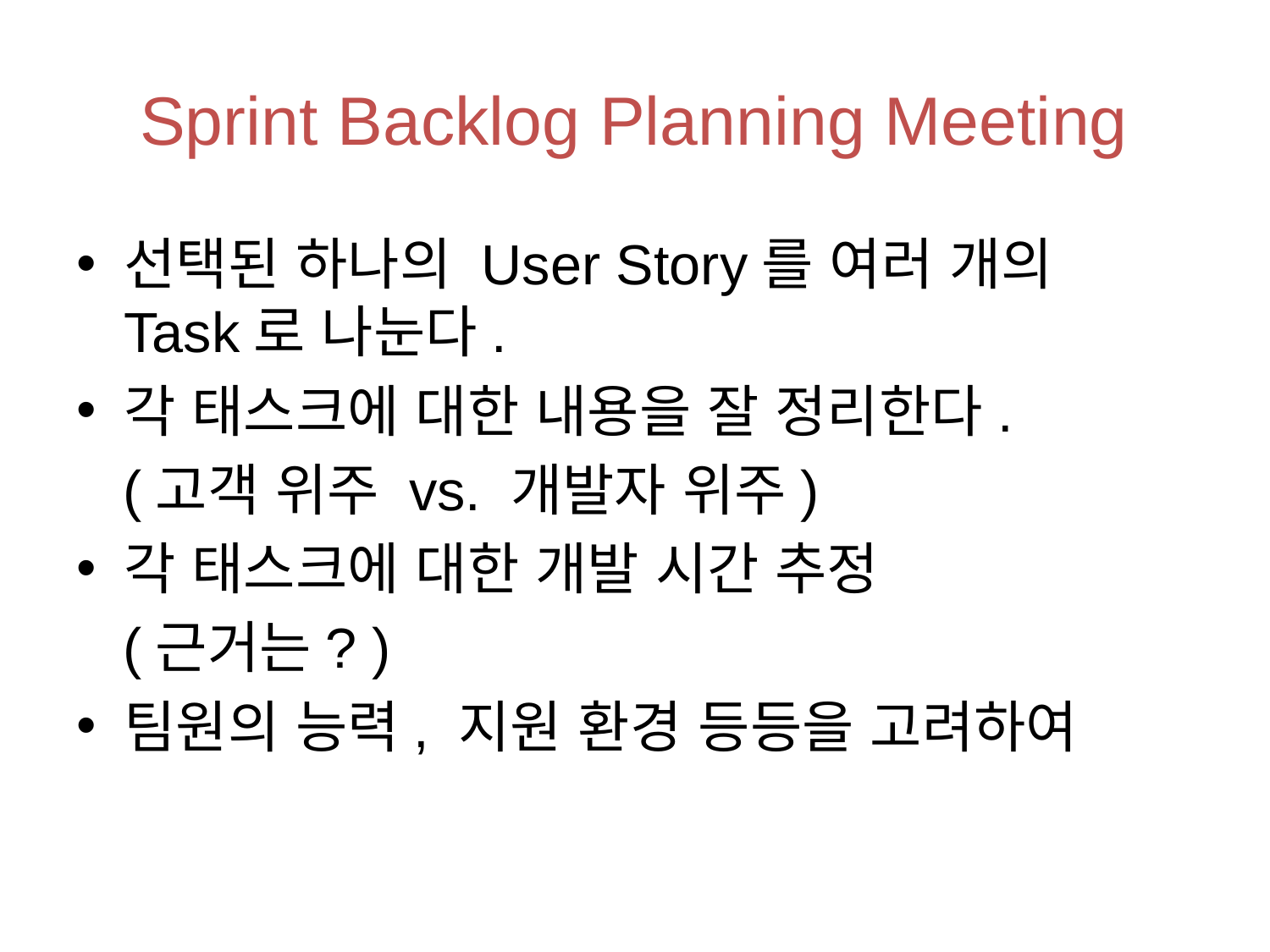

# Sprint Backlog Planning Meeting
선택된 하나의 User Story를 여러 개의 Task로 나눈다.
각 태스크에 대한 내용을 잘 정리한다.
   (고객 위주 vs. 개발자 위주)
각 태스크에 대한 개발 시간 추정
   (근거는? )
팀원의 능력, 지원 환경 등등을 고려하여